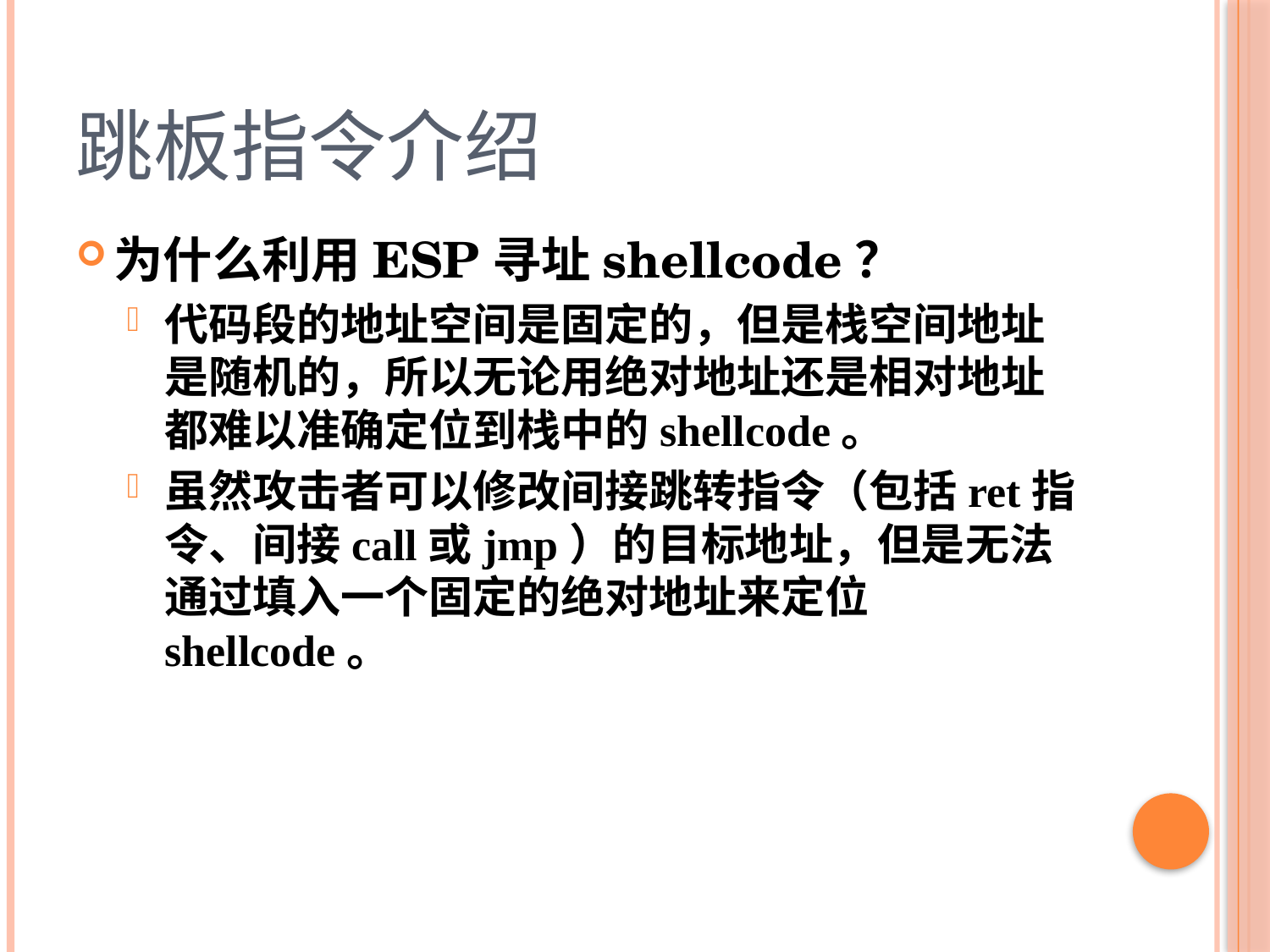

# 跳板指令介绍
为什么利用ESP寻址shellcode？
代码段的地址空间是固定的，但是栈空间地址是随机的，所以无论用绝对地址还是相对地址都难以准确定位到栈中的shellcode。
虽然攻击者可以修改间接跳转指令（包括ret指令、间接call或jmp）的目标地址，但是无法通过填入一个固定的绝对地址来定位shellcode。